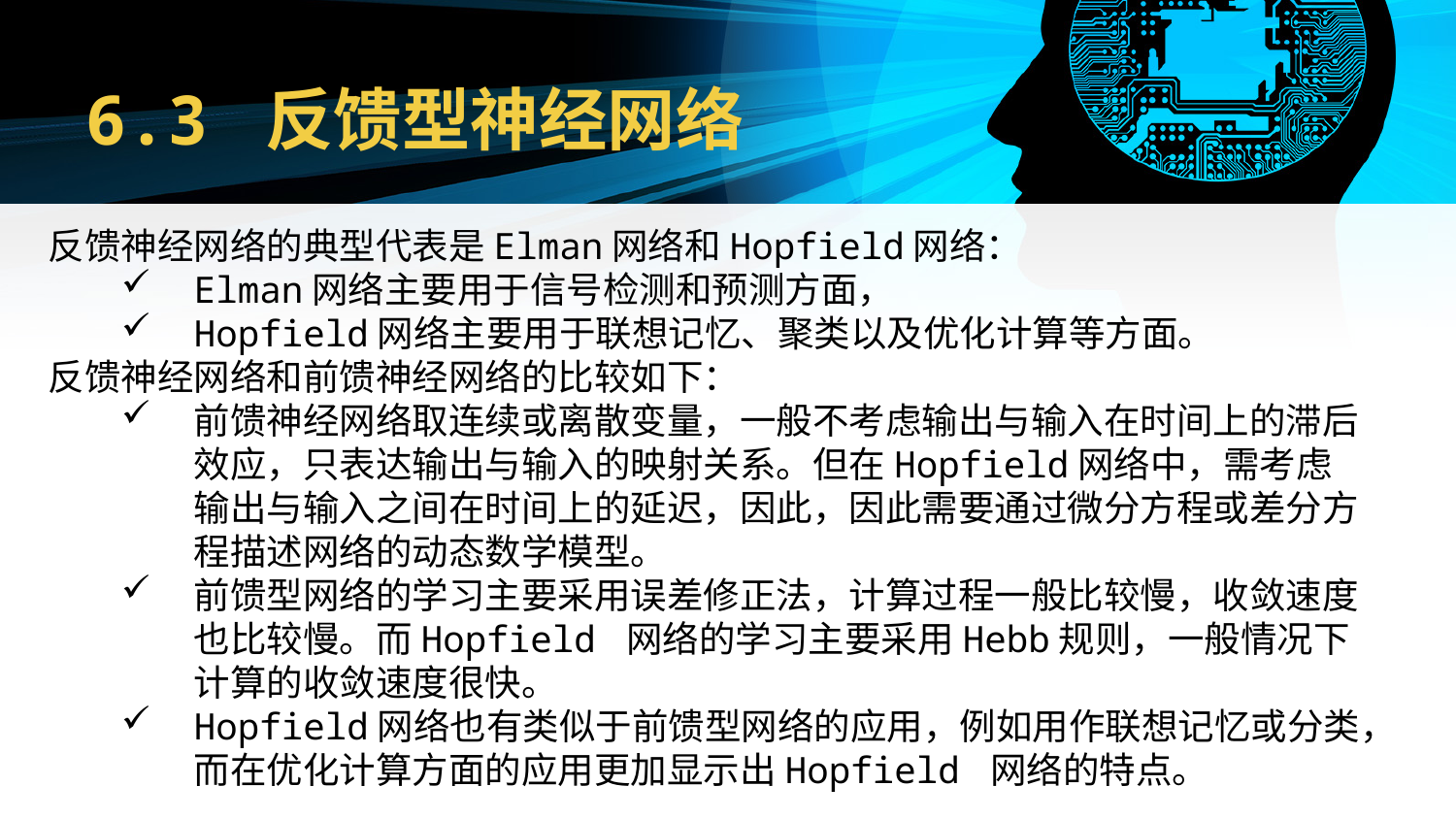

# 6.3 反馈型神经网络
反馈神经网络的典型代表是Elman网络和Hopfield网络：
Elman网络主要用于信号检测和预测方面，
Hopfield网络主要用于联想记忆、聚类以及优化计算等方面。
反馈神经网络和前馈神经网络的比较如下：
前馈神经网络取连续或离散变量，一般不考虑输出与输入在时间上的滞后效应，只表达输出与输入的映射关系。但在Hopfield网络中，需考虑输出与输入之间在时间上的延迟，因此，因此需要通过微分方程或差分方程描述网络的动态数学模型。
前馈型网络的学习主要采用误差修正法，计算过程一般比较慢，收敛速度也比较慢。而Hopfield 网络的学习主要采用Hebb规则，一般情况下计算的收敛速度很快。
Hopfield网络也有类似于前馈型网络的应用，例如用作联想记忆或分类，而在优化计算方面的应用更加显示出Hopfield 网络的特点。